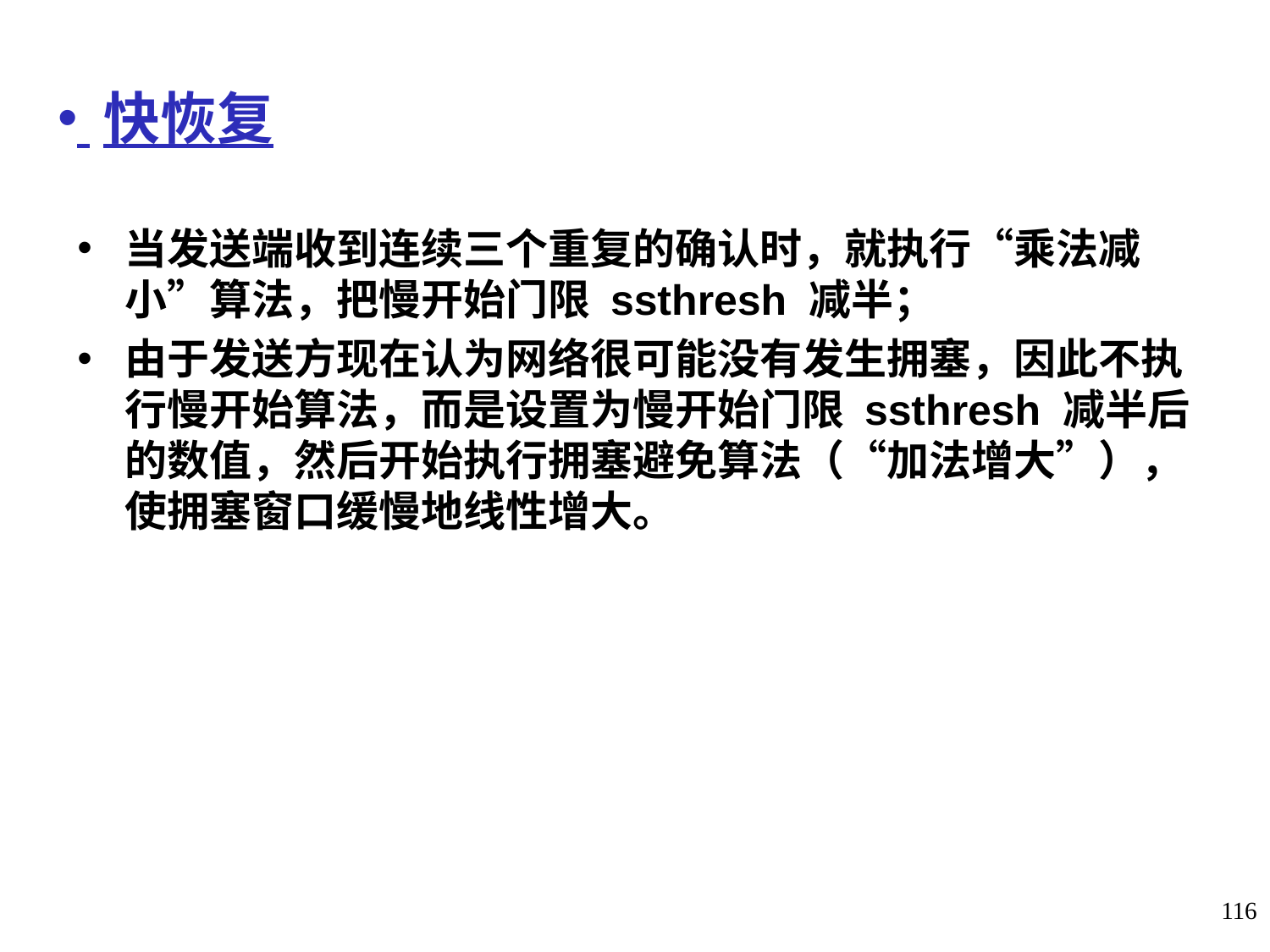

快恢复
当发送端收到连续三个重复的确认时，就执行“乘法减小”算法，把慢开始门限 ssthresh 减半；
由于发送方现在认为网络很可能没有发生拥塞，因此不执行慢开始算法，而是设置为慢开始门限 ssthresh 减半后的数值，然后开始执行拥塞避免算法（“加法增大”），使拥塞窗口缓慢地线性增大。
116